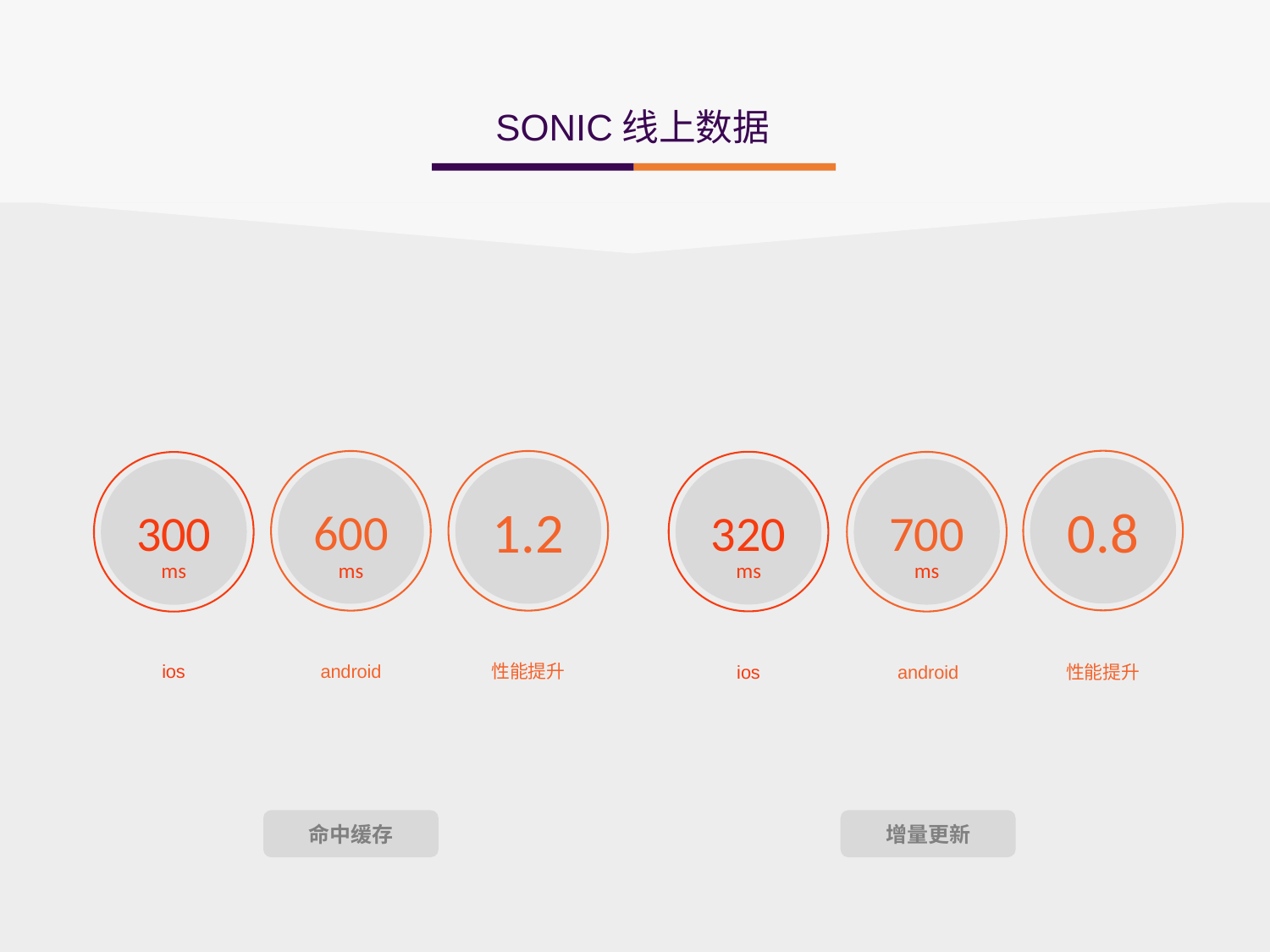

SONIC线上数据

0.8
600
1.2
320
700
300
ms
ms
ms
ms
ios
android
性能提升
ios
android
性能提升
命中缓存
增量更新